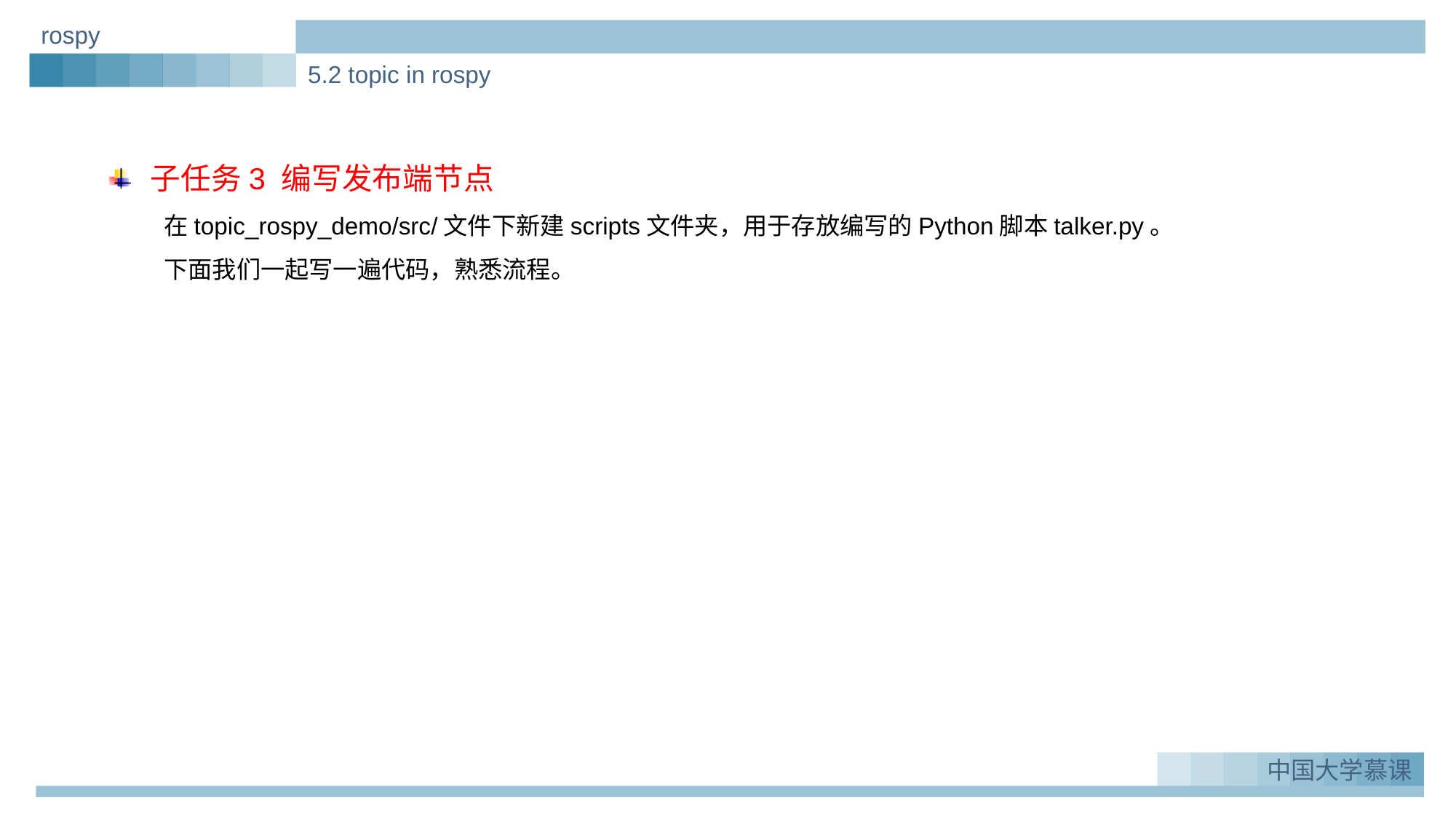

rospy
5.2 topic in rospy
子任务3 编写发布端节点
在topic_rospy_demo/src/文件下新建scripts文件夹，用于存放编写的Python脚本talker.py。
下面我们一起写一遍代码，熟悉流程。

实例一：Greeting_demo
1.
中国大学慕课